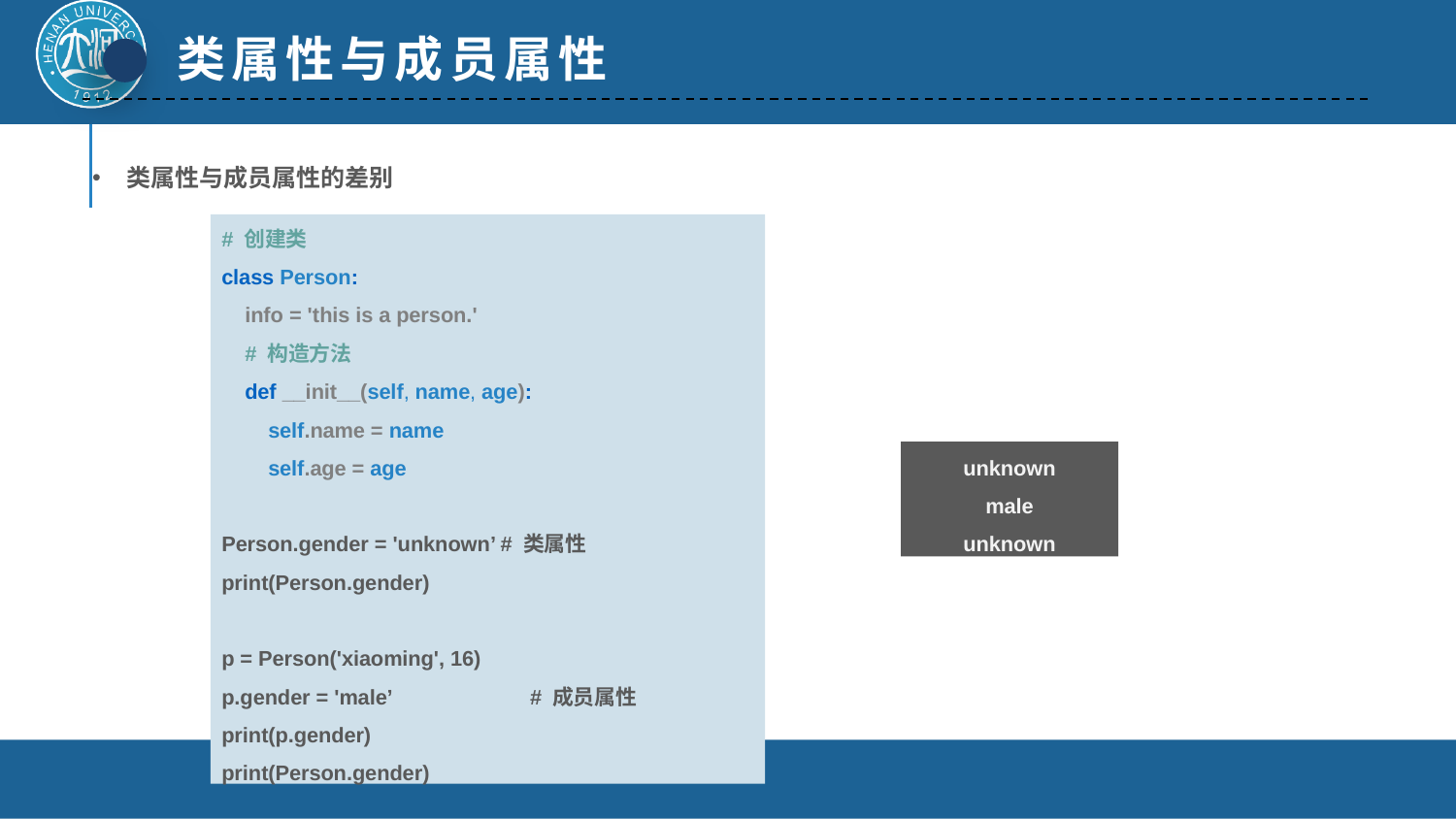

类属性与成员属性

类属性与成员属性的差别
# 创建类
class Person:
    info = 'this is a person.'
    # 构造方法
    def __init__(self, name, age):
        self.name = name
        self.age = age

Person.gender = 'unknown’ # 类属性
print(Person.gender)

p = Person('xiaoming', 16)
p.gender = 'male’	   # 成员属性
print(p.gender)
print(Person.gender)
unknown
male
unknown